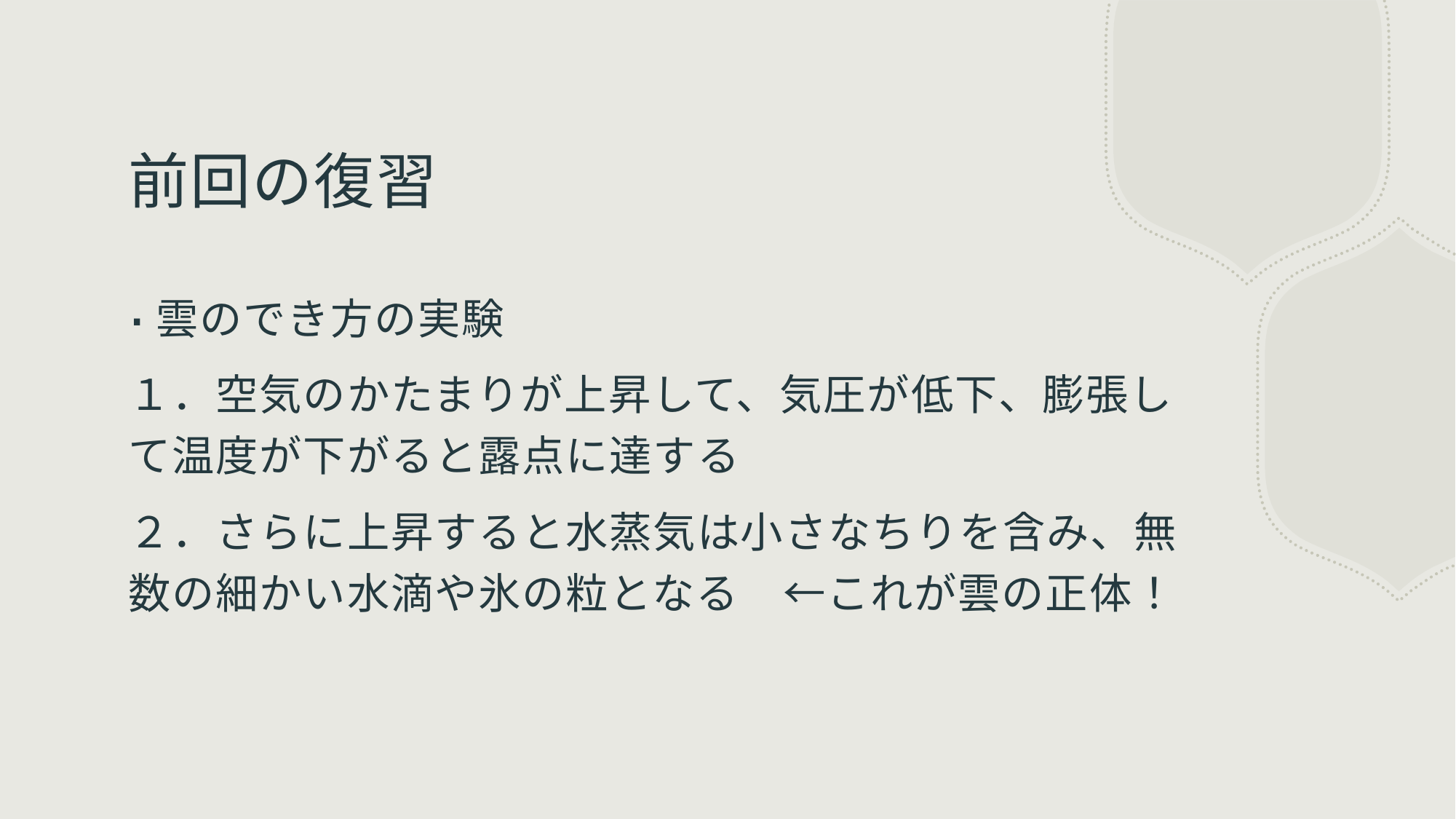

# 前回の復習
雲のでき方の実験
１．空気のかたまりが上昇して、気圧が低下、膨張して温度が下がると露点に達する
２．さらに上昇すると水蒸気は小さなちりを含み、無数の細かい水滴や氷の粒となる　←これが雲の正体！